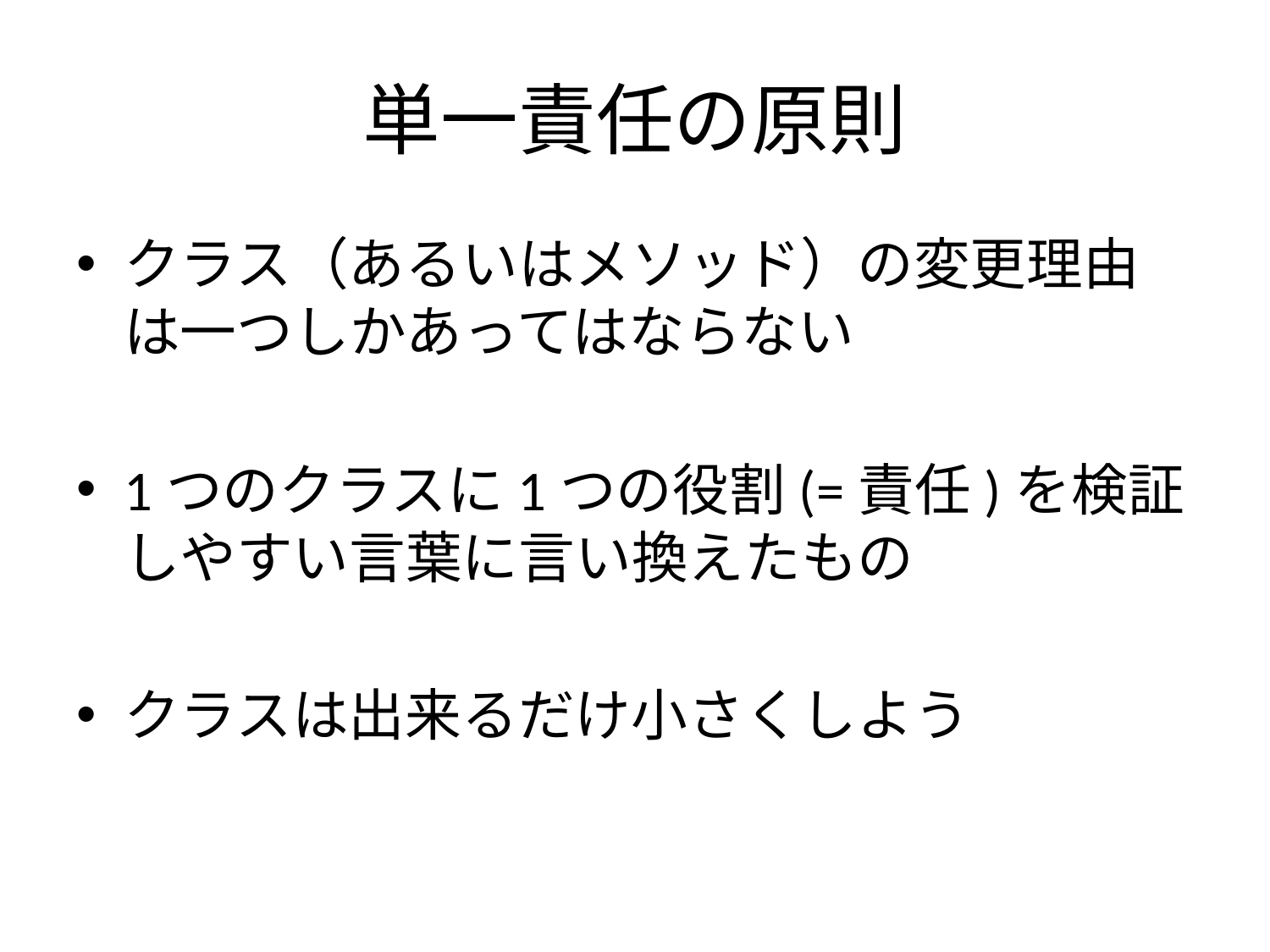

# 単一責任の原則
クラス（あるいはメソッド）の変更理由は一つしかあってはならない

1つのクラスに1つの役割(=責任)を検証しやすい言葉に言い換えたもの

クラスは出来るだけ小さくしよう